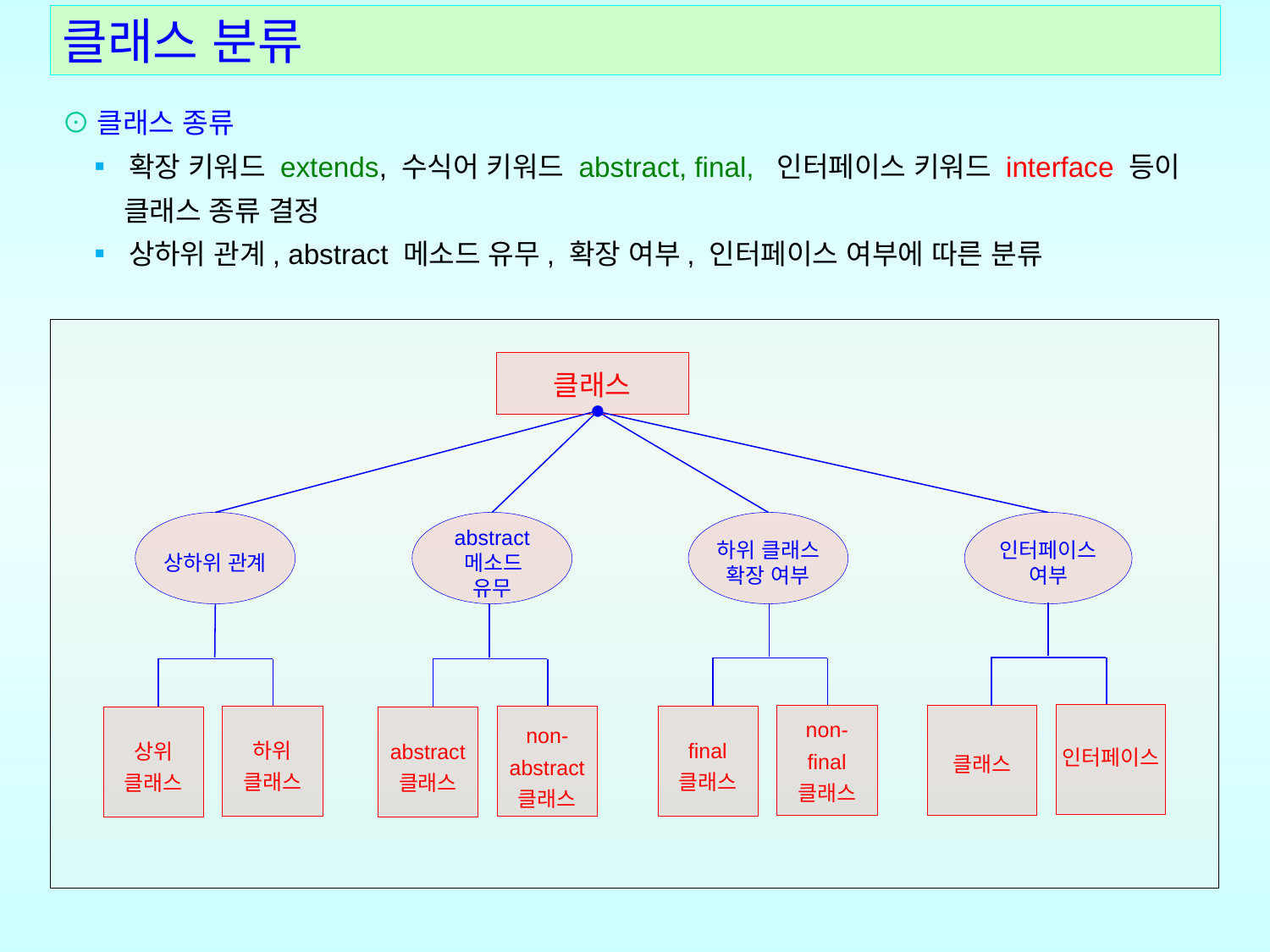

# 클래스 분류

⊙클래스 종류
   ▪ 확장 키워드 extends, 수식어 키워드 abstract, final,  인터페이스 키워드 interface 등이
       클래스 종류 결정
   ▪ 상하위 관계, abstract 메소드 유무, 확장 여부, 인터페이스 여부에 따른 분류

클래스
상하위 관계
abstract
 메소드
유무
하위 클래스 확장 여부
인터페이스
여부
인터페이스
클래스
non-
final
클래스
final
클래스
non-
abstract
클래스
하위
클래스
abstract
클래스
상위
클래스